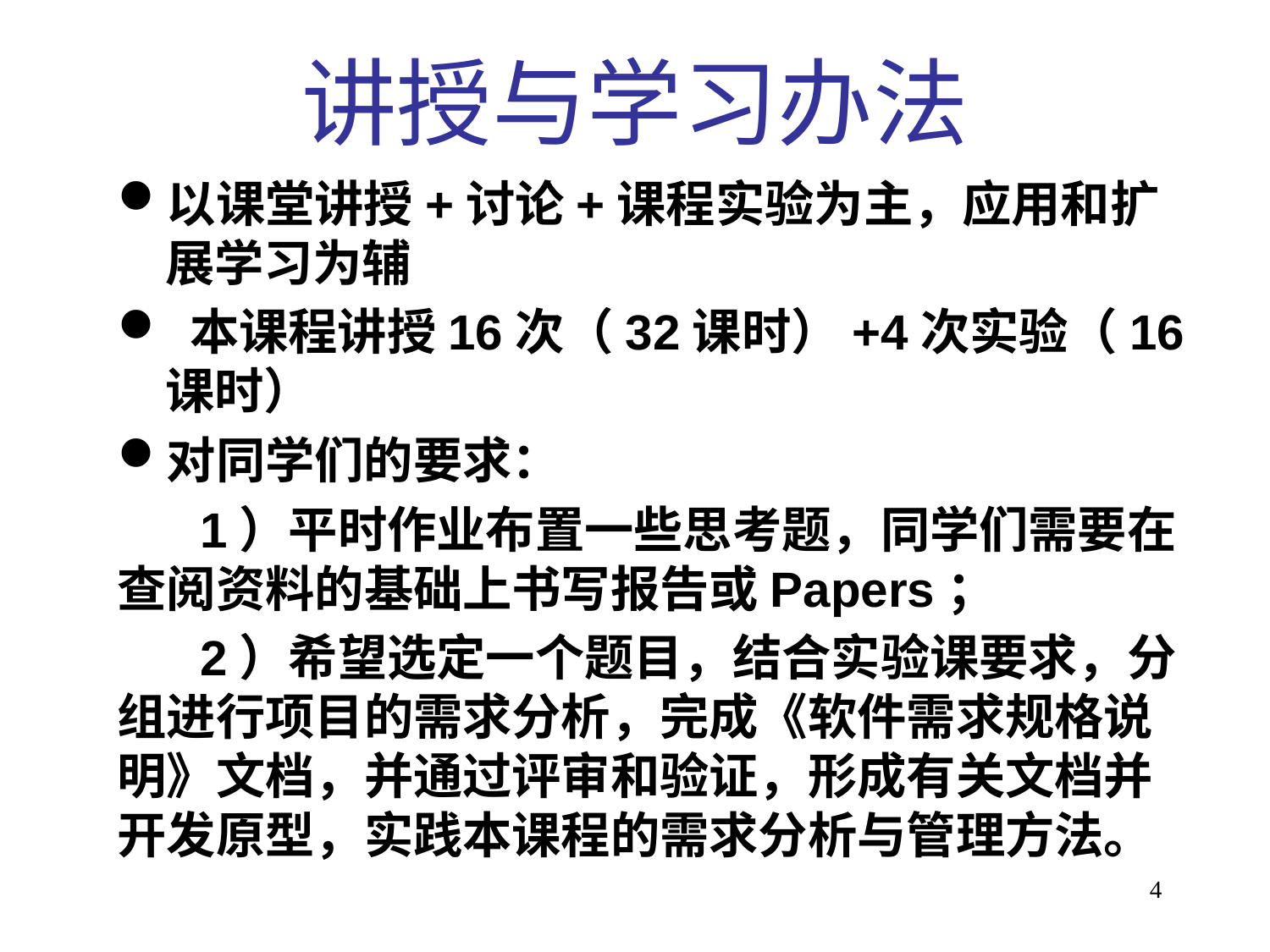

# 讲授与学习办法
以课堂讲授+讨论+课程实验为主，应用和扩展学习为辅
 本课程讲授16次（32课时）+4次实验（16课时）
对同学们的要求：
      1）平时作业布置一些思考题，同学们需要在查阅资料的基础上书写报告或Papers；
      2）希望选定一个题目，结合实验课要求，分组进行项目的需求分析，完成《软件需求规格说明》文档，并通过评审和验证，形成有关文档并开发原型，实践本课程的需求分析与管理方法。

4